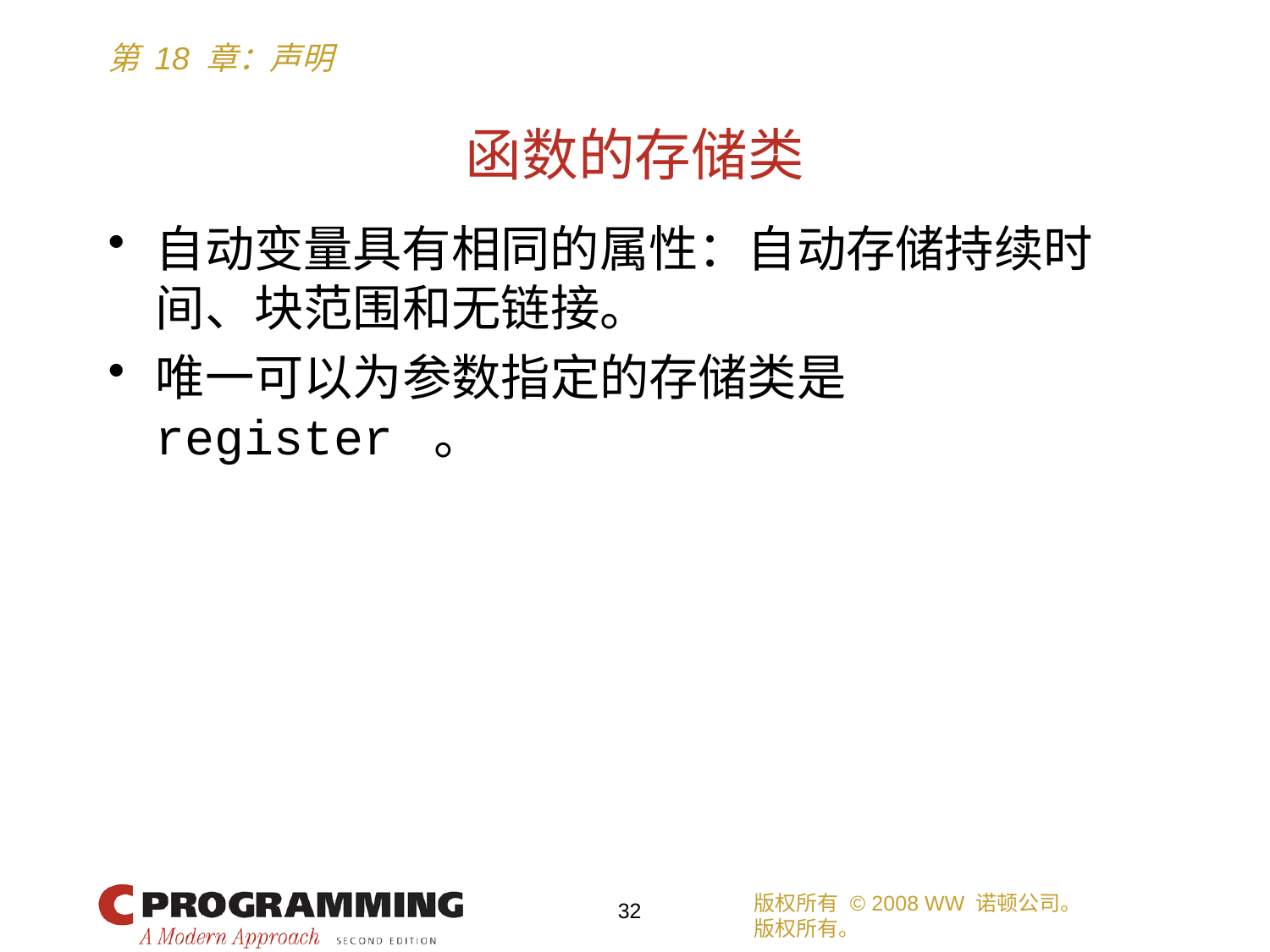

# 函数的存储类
自动变量具有相同的属性：自动存储持续时间、块范围和无链接。
唯一可以为参数指定的存储类是register 。
版权所有 © 2008 WW 诺顿公司。
版权所有。
32